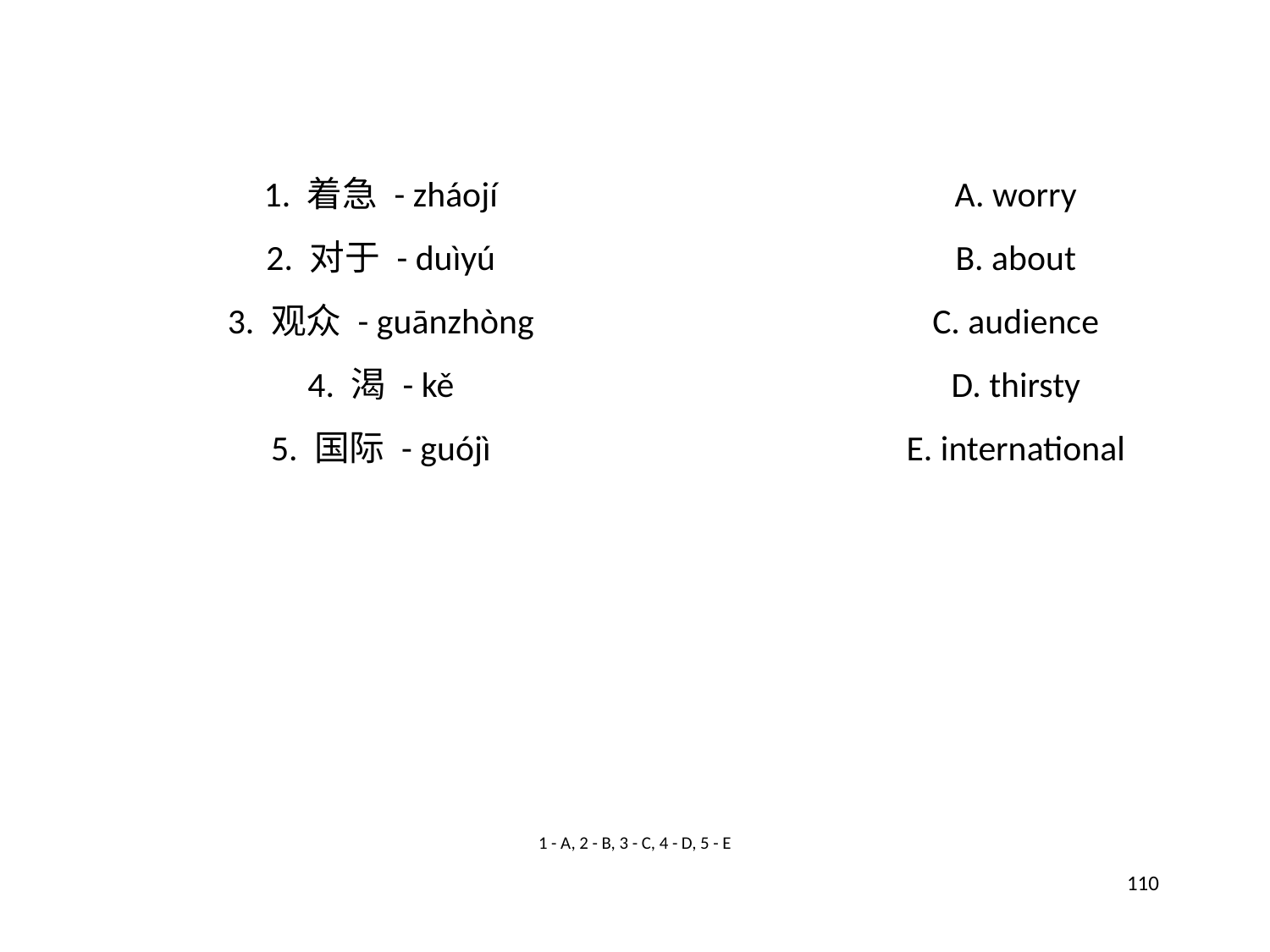

1. 着急 - zháojí

A. worry

2. 对于 - duìyú

B. about

3. 观众 - guānzhòng

C. audience

4. 渴 - kě

D. thirsty

5. 国际 - guójì

E. international
1 - A, 2 - B, 3 - C, 4 - D, 5 - E

110